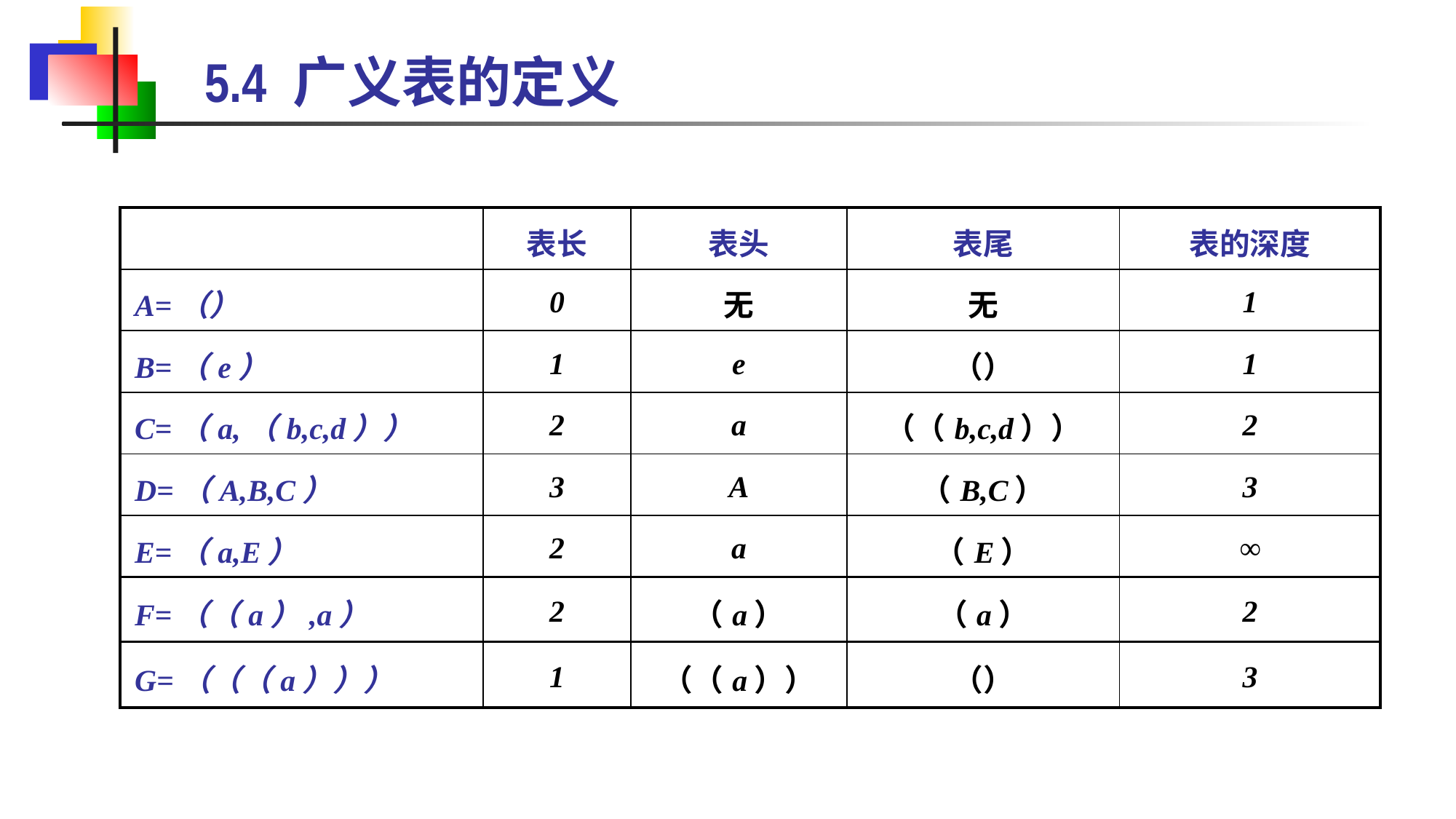

# 5.4 广义表的定义
|  | 表长 | 表头 | 表尾 | 表的深度 |
| --- | --- | --- | --- | --- |
| A=（） | 0 | 无 | 无 | 1 |
| B=（e） | 1 | e | （） | 1 |
| C=（a,（b,c,d）） | 2 | a | （（b,c,d）） | 2 |
| D=（A,B,C） | 3 | A | （B,C） | 3 |
| E=（a,E） | 2 | a | （E） | ∞ |
| F=（（a）,a） | 2 | （a） | （a） | 2 |
| G=（（（a））） | 1 | （（a）） | （） | 3 |